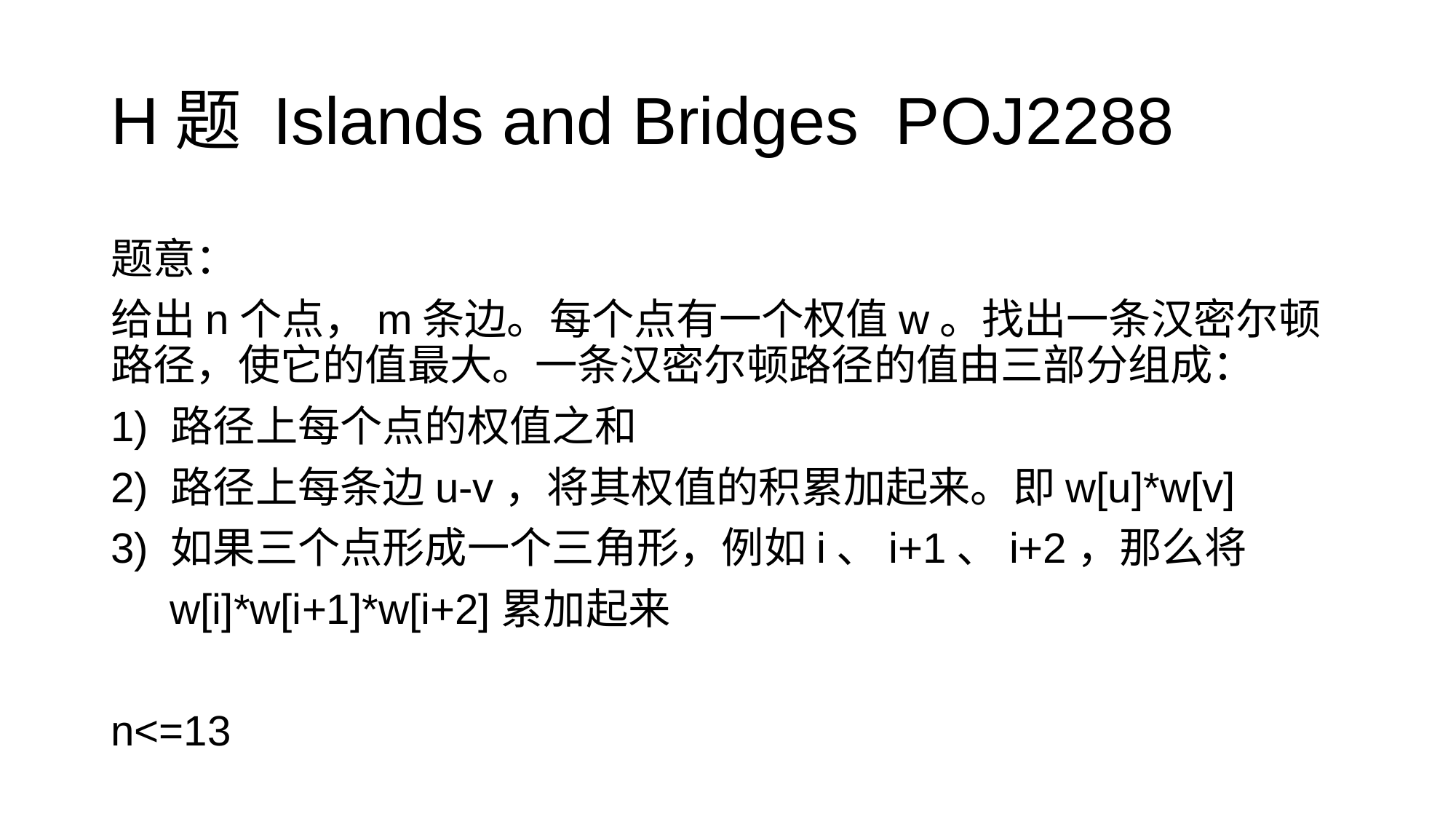

# H题 Islands and Bridges  POJ2288
题意：
给出n个点，m条边。每个点有一个权值w。找出一条汉密尔顿路径，使它的值最大。一条汉密尔顿路径的值由三部分组成：
1) 路径上每个点的权值之和
2) 路径上每条边u-v，将其权值的积累加起来。即w[u]*w[v]
3) 如果三个点形成一个三角形，例如i、i+1、i+2，那么将
     w[i]*w[i+1]*w[i+2]累加起来

n<=13